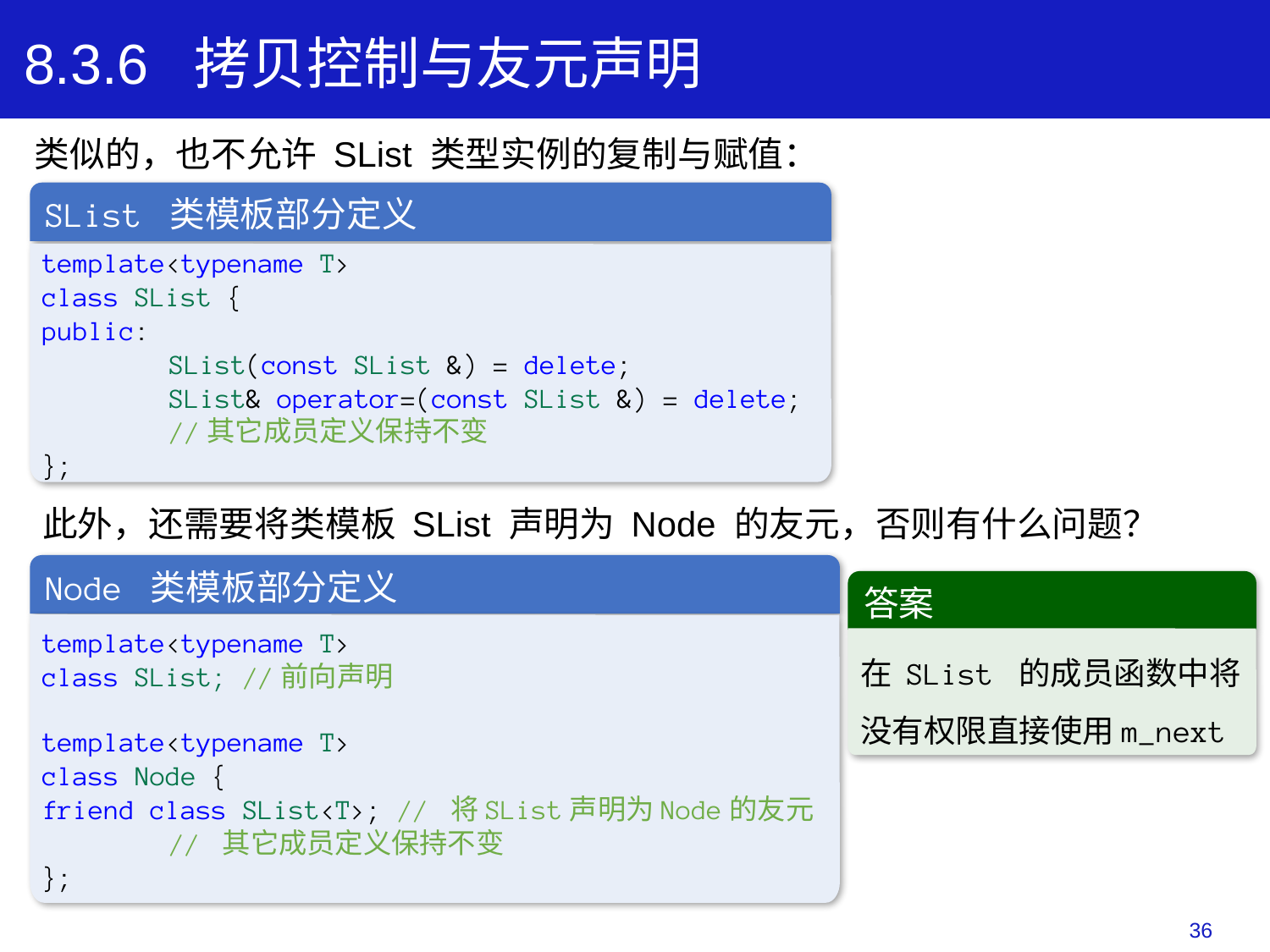

8.3.6  拷贝控制与友元声明
类似的，也不允许 SList 类型实例的复制与赋值：
SList 类模板部分定义
template<typename T>
class SList {
public:
	SList(const SList &) = delete;
	SList& operator=(const SList &) = delete;
	//其它成员定义保持不变
};
此外，还需要将类模板 SList 声明为 Node 的友元，否则有什么问题？
Node 类模板部分定义
template<typename T>
class SList; //前向声明
template<typename T>
class Node {
friend class SList<T>; // 将SList声明为Node的友元
	// 其它成员定义保持不变
};
答案
在 SList 的成员函数中将没有权限直接使用m_next
36